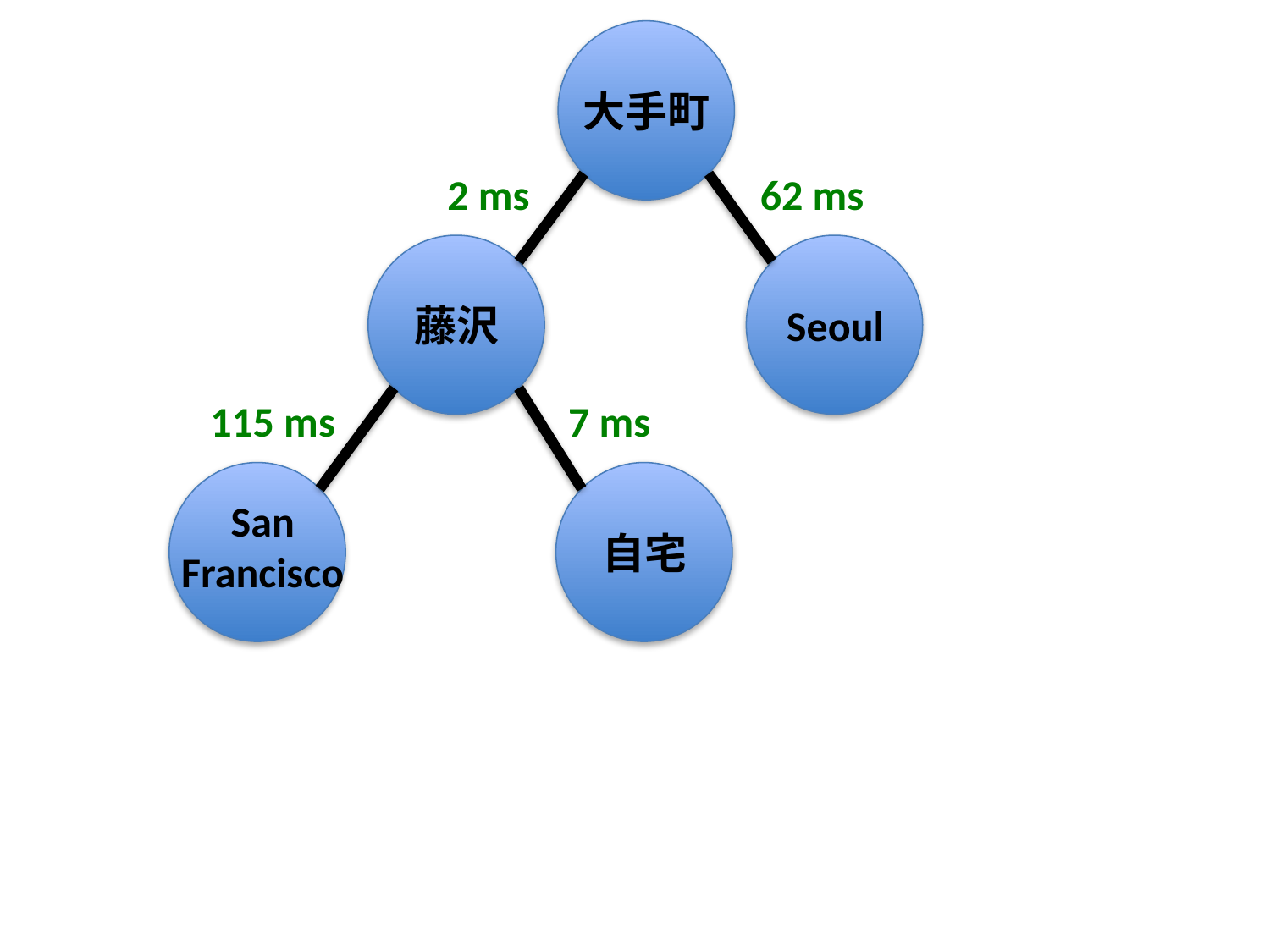

大手町
2 ms
62 ms

藤沢
Seoul
115 ms
7 ms

San Francisco
自宅